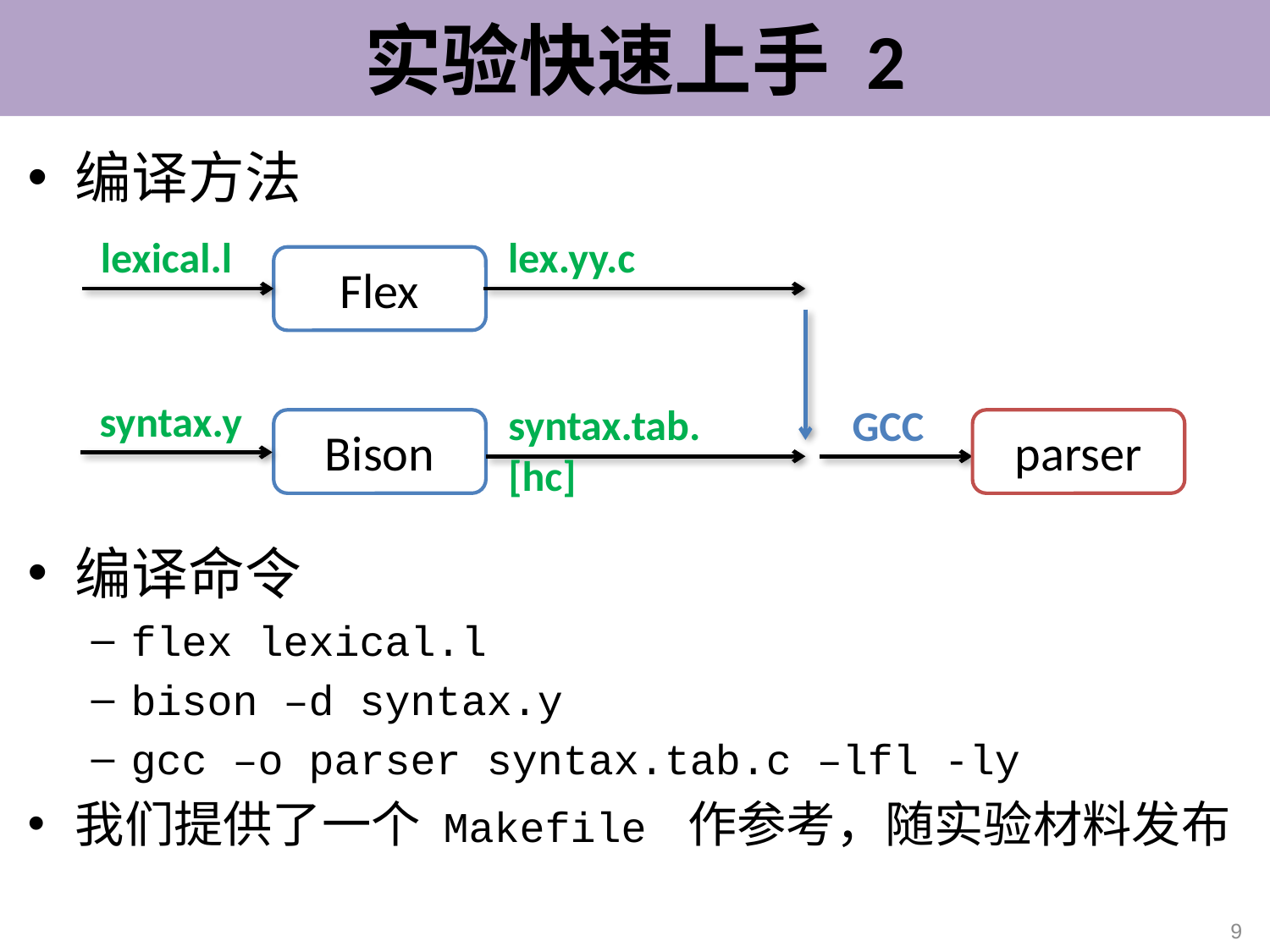

# 实验快速上手 2
编译方法

编译命令
flex lexical.l
bison –d syntax.y
gcc –o parser syntax.tab.c –lfl -ly
我们提供了一个 Makefile 作参考，随实验材料发布

lexical.l
lex.yy.c
Flex
syntax.y
syntax.tab.[hc]
GCC
Bison
parser
9